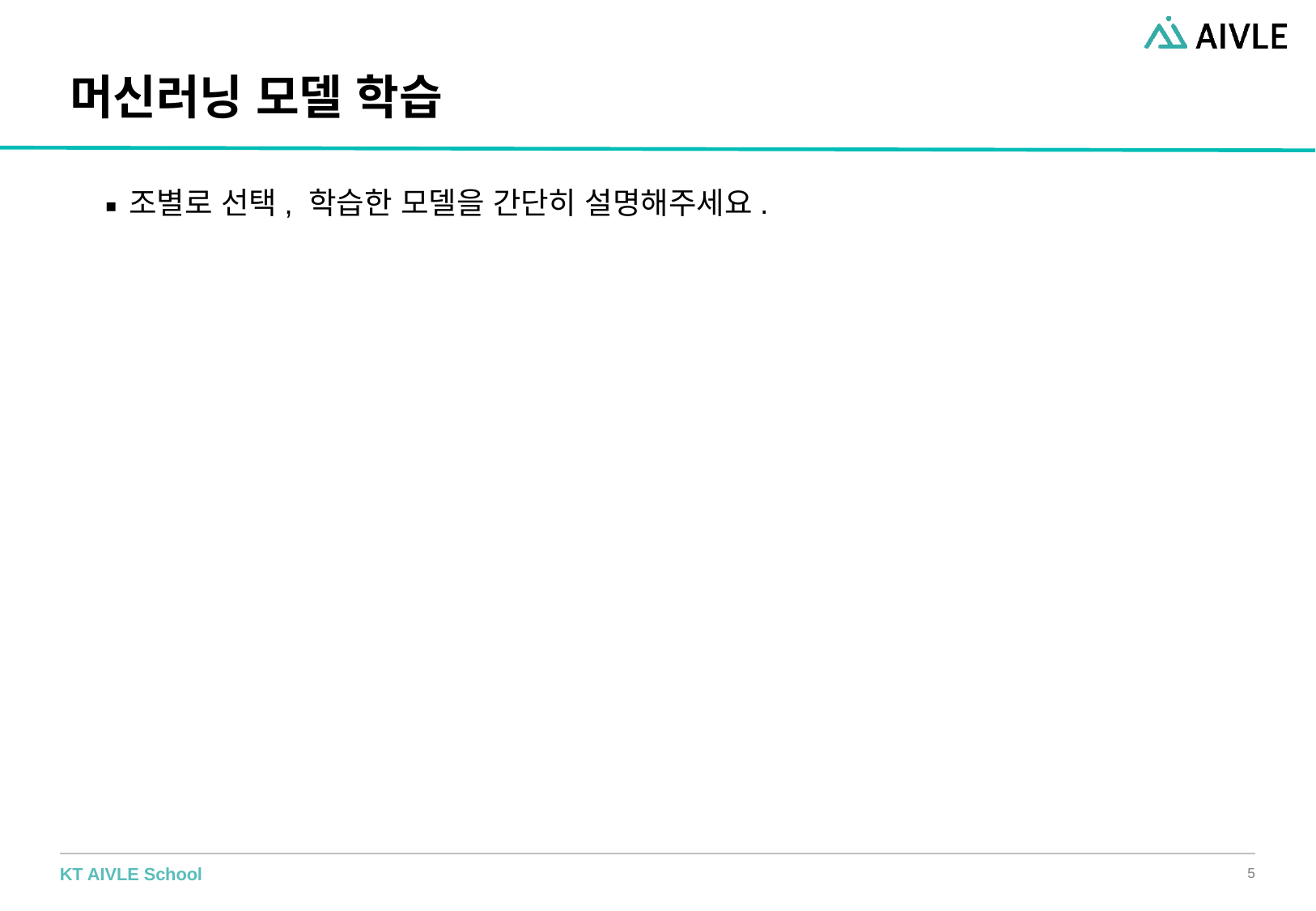

# 머신러닝 모델 학습
조별로 선택, 학습한 모델을 간단히 설명해주세요.